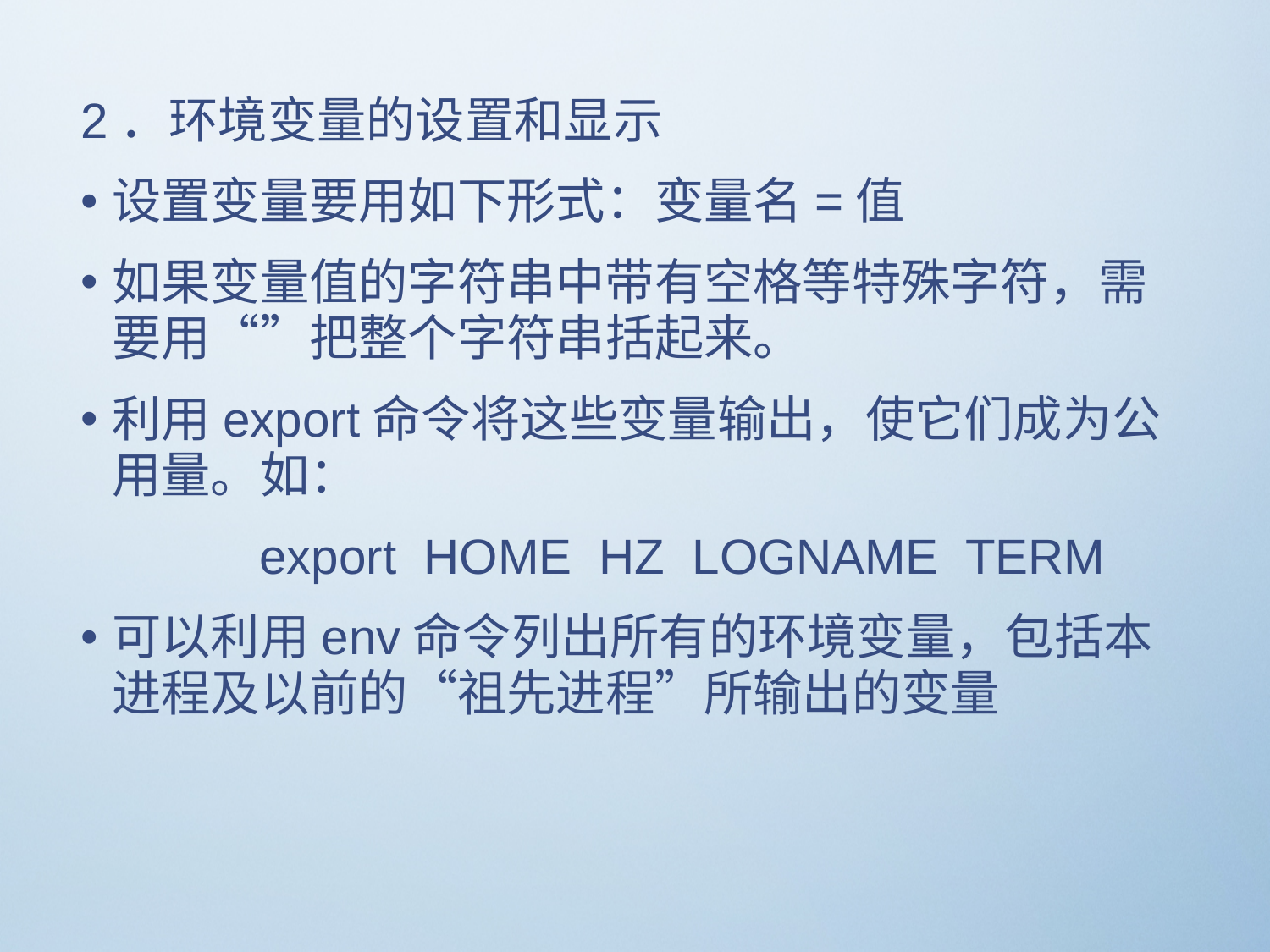

2．环境变量的设置和显示
设置变量要用如下形式：变量名=值
如果变量值的字符串中带有空格等特殊字符，需要用“”把整个字符串括起来。
利用export命令将这些变量输出，使它们成为公用量。如：
             export  HOME  HZ  LOGNAME  TERM
可以利用env命令列出所有的环境变量，包括本进程及以前的“祖先进程”所输出的变量